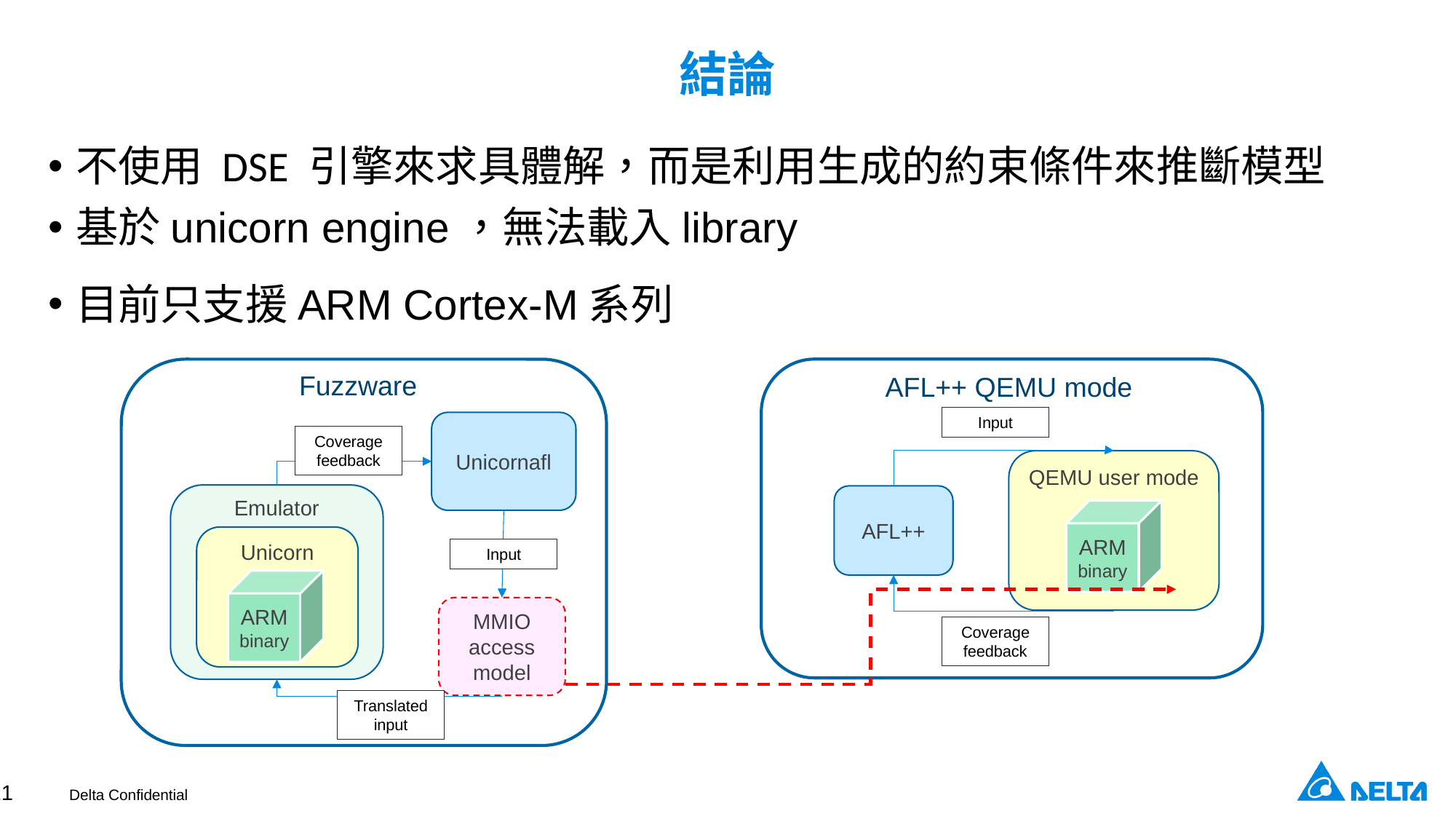

# 結論
不使用 DSE 引擎來求具體解，而是利用生成的約束條件來推斷模型
基於unicorn engine，無法載入library
目前只支援ARM Cortex-M系列

Fuzzware
AFL++ QEMU mode
Input
Unicornafl
Coverage
feedback
QEMU user mode
Emulator
AFL++
ARM
binary
Unicorn
Input
ARM
binary
MMIO
access
model
Coverage
feedback
Translated
input